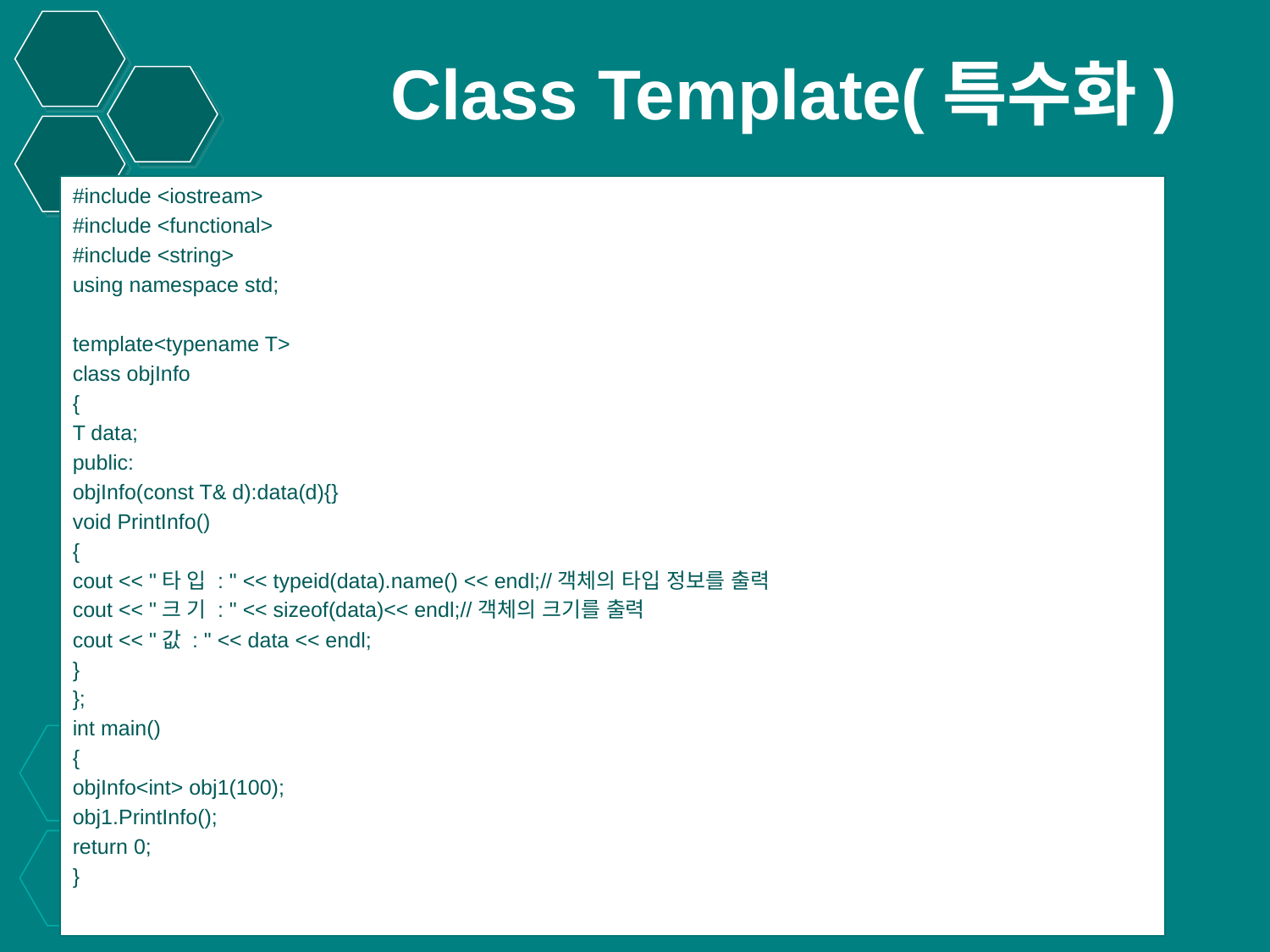

# Class Template(특수화)
#include <iostream>
#include <functional>
#include <string>
using namespace std;

template<typename T>
class objInfo
{
T data;
public:
objInfo(const T& d):data(d){}
void PrintInfo()
{
cout << "타 입 : " << typeid(data).name() << endl;//객체의 타입 정보를 출력
cout << "크 기 : " << sizeof(data)<< endl;//객체의 크기를 출력
cout << "값 : " << data << endl;
}
};
int main()
{
objInfo<int> obj1(100);
obj1.PrintInfo();
return 0;
}